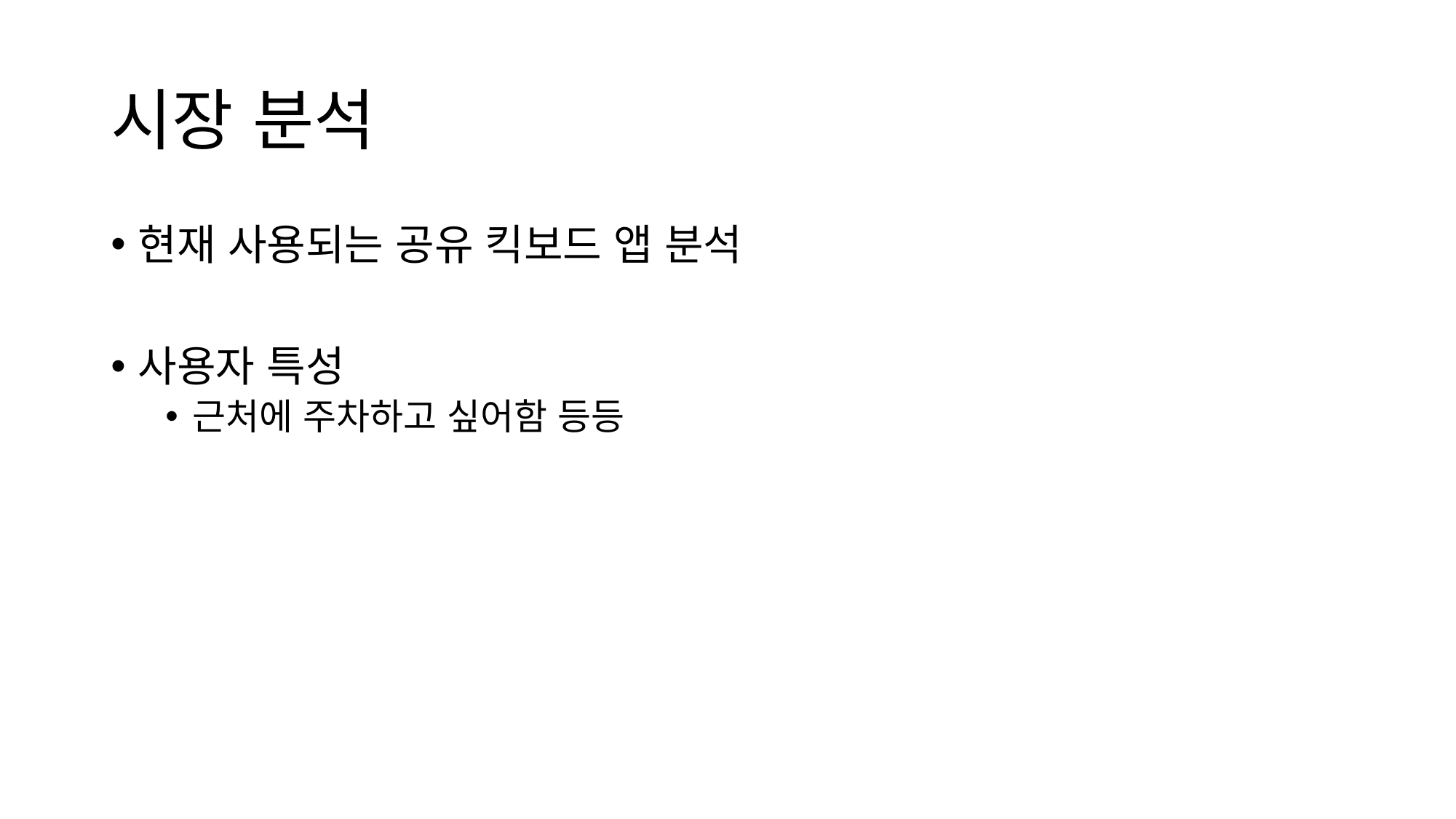

# 시장 분석
현재 사용되는 공유 킥보드 앱 분석

사용자 특성
근처에 주차하고 싶어함 등등